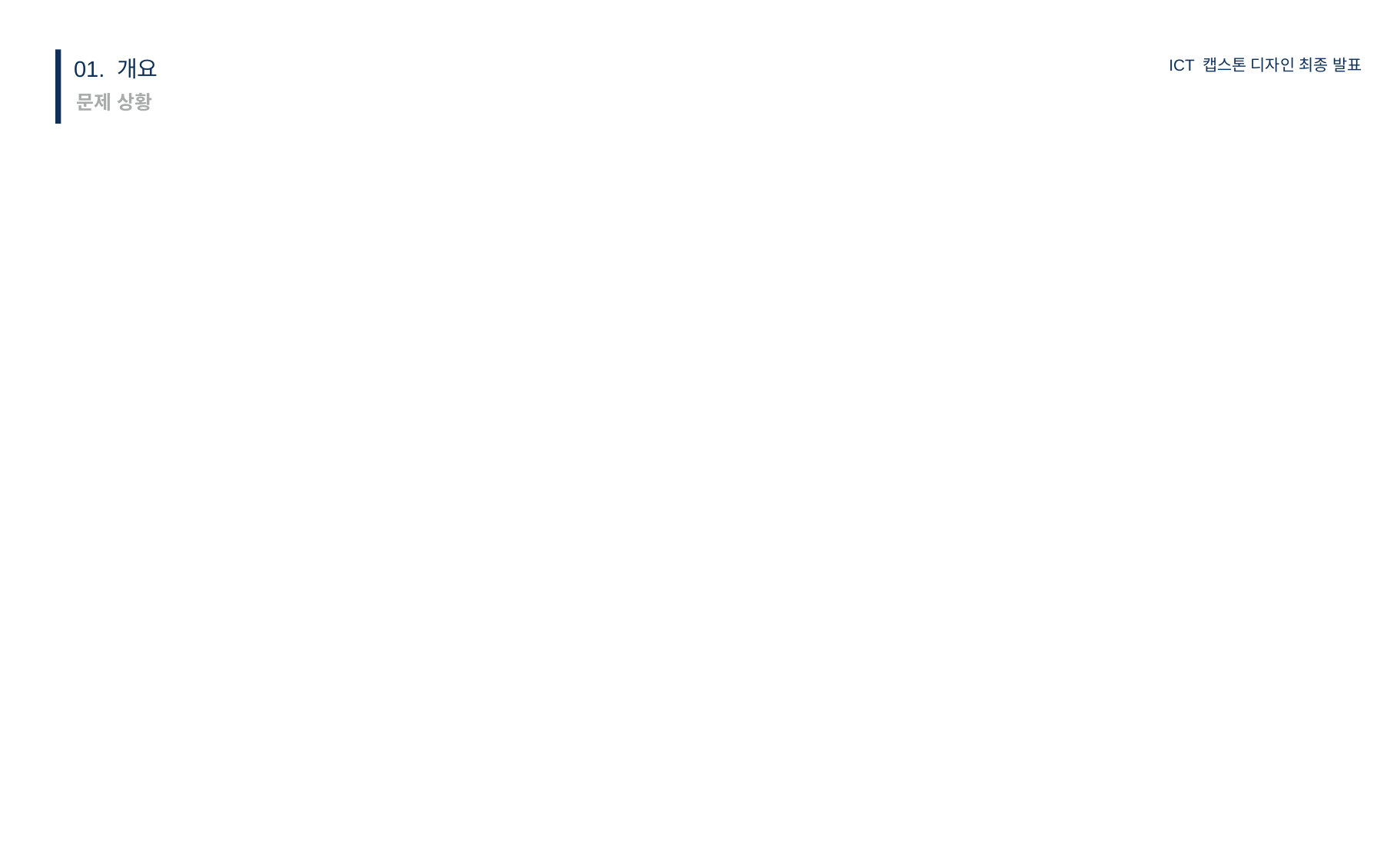

01. 개요
ICT 캡스톤 디자인 최종 발표
문제 상황